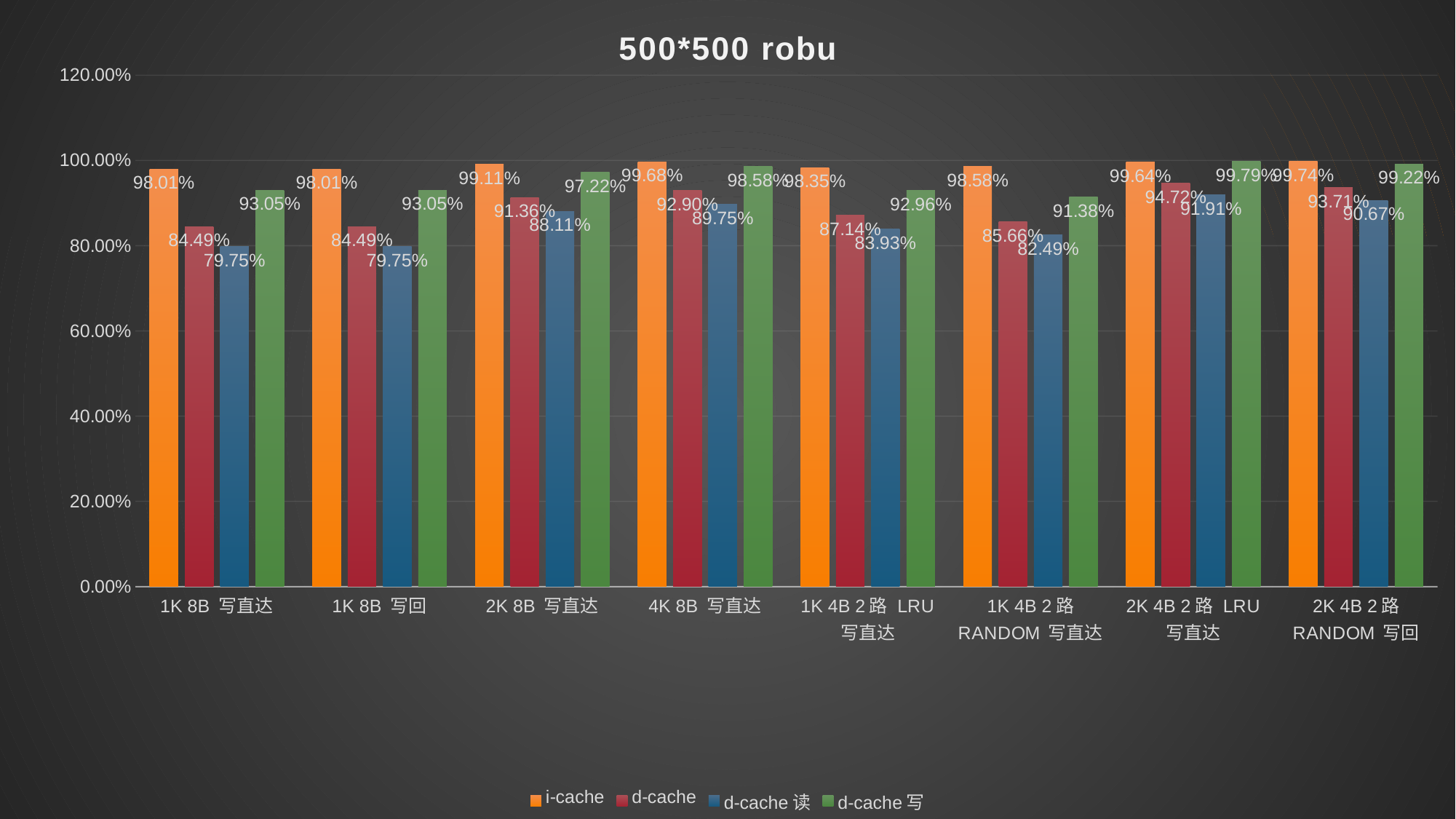

### Chart: 500*500 robu

| Category | i-cache | d-cache | d-cache读 | d-cache写 |
|---|---|---|---|---|
| 1K 8B 写直达 | 0.980103 | 0.844893 | 0.7975 | 0.930462 |
| 1K 8B 写回 | 0.980103 | 0.844893 | 0.7975 | 0.930462 |
| 2K 8B 写直达 | 0.991134 | 0.913572 | 0.881118 | 0.972168 |
| 4K 8B 写直达 | 0.996835 | 0.92898 | 0.897529 | 0.985765 |
| 1K 4B 2路 LRU 写直达 | 0.983466 | 0.871442 | 0.839254 | 0.929558 |
| 1K 4B 2路 RANDOM 写直达 | 0.985763 | 0.856557 | 0.824879 | 0.913752 |
| 2K 4B 2路 LRU 写直达 | 0.996352 | 0.947161 | 0.919079 | 0.997864 |
| 2K 4B 2路 RANDOM 写回 | 0.997431 | 0.937146 | 0.906663 | 0.992183 |